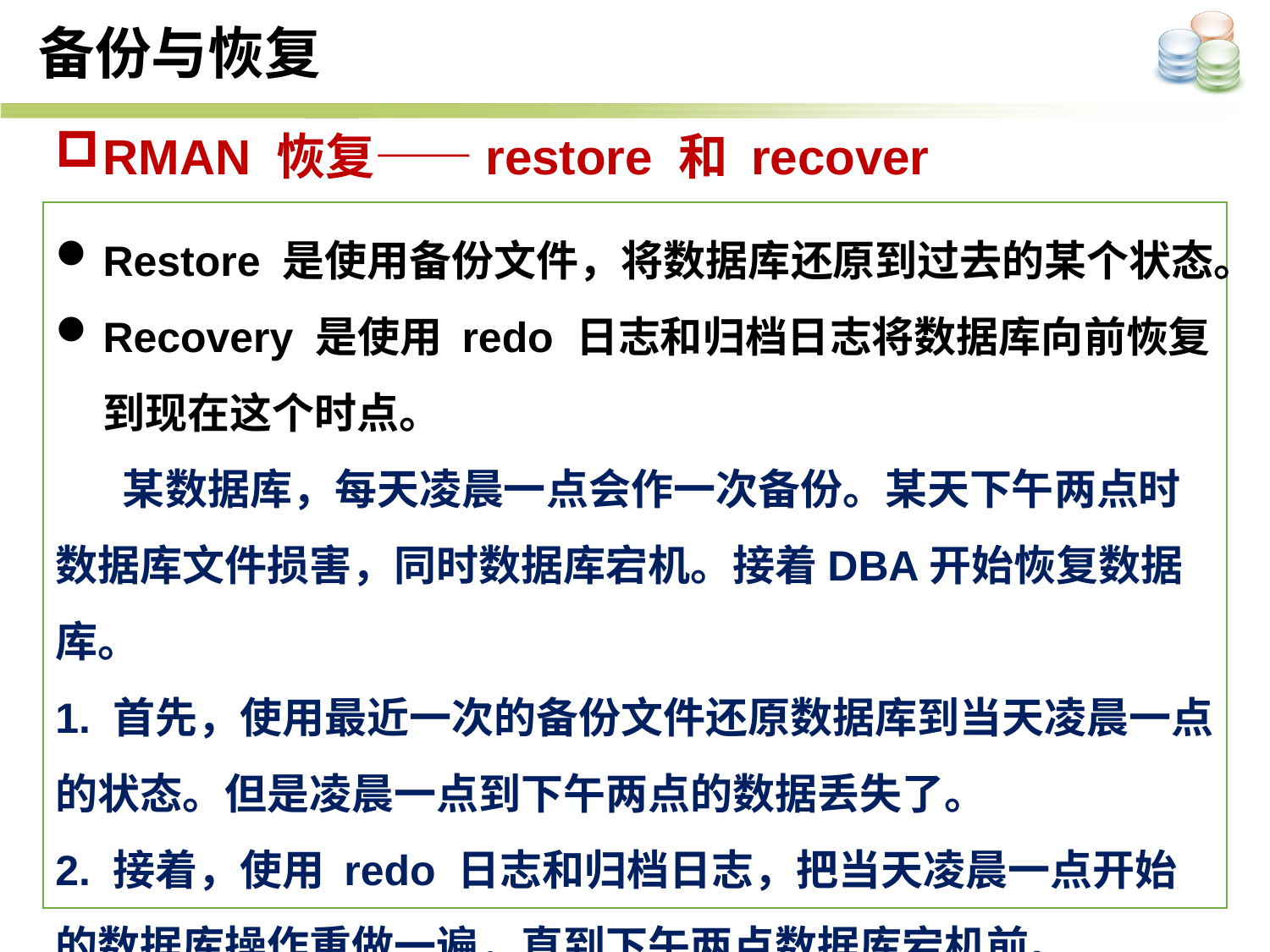

备份与恢复
RMAN 恢复——restore 和 recover
Restore 是使用备份文件，将数据库还原到过去的某个状态。
Recovery 是使用 redo 日志和归档日志将数据库向前恢复到现在这个时点。
      某数据库，每天凌晨一点会作一次备份。某天下午两点时数据库文件损害，同时数据库宕机。接着DBA开始恢复数据库。
1. 首先，使用最近一次的备份文件还原数据库到当天凌晨一点的状态。但是凌晨一点到下午两点的数据丢失了。
2. 接着，使用 redo 日志和归档日志，把当天凌晨一点开始的数据库操作重做一遍，直到下午两点数据库宕机前。
61